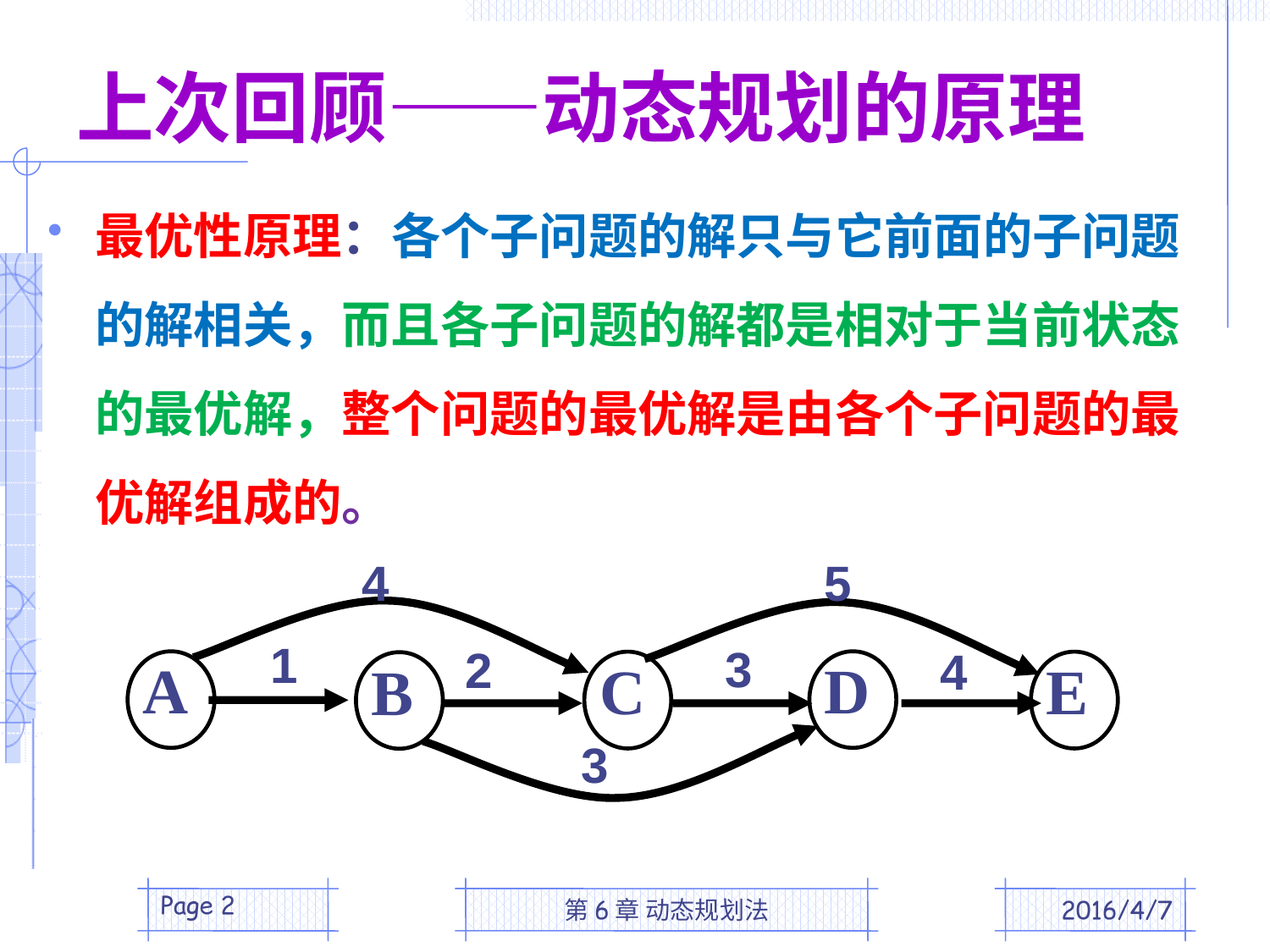

# 上次回顾——动态规划的原理
最优性原理：各个子问题的解只与它前面的子问题的解相关，而且各子问题的解都是相对于当前状态的最优解，整个问题的最优解是由各个子问题的最优解组成的。
4
5

A
D
C
E
B

1
3
2
4
3
Page 2
第6章 动态规划法
2016/4/7